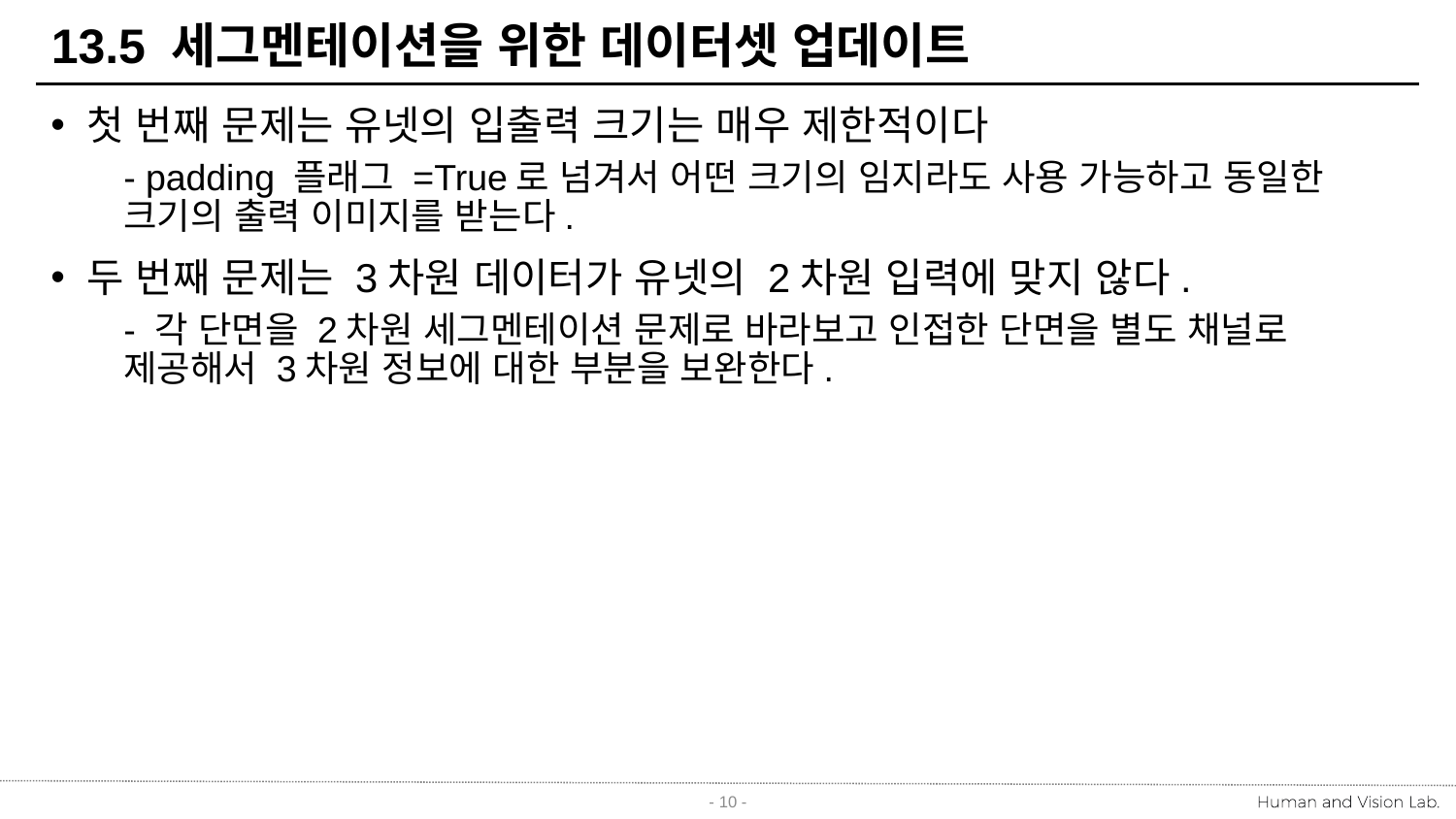

# 13.5 세그멘테이션을 위한 데이터셋 업데이트
첫 번째 문제는 유넷의 입출력 크기는 매우 제한적이다
- padding 플래그 =True로 넘겨서 어떤 크기의 임지라도 사용 가능하고 동일한 크기의 출력 이미지를 받는다.
두 번째 문제는 3차원 데이터가 유넷의 2차원 입력에 맞지 않다.
- 각 단면을 2차원 세그멘테이션 문제로 바라보고 인접한 단면을 별도 채널로 제공해서 3차원 정보에 대한 부분을 보완한다.

- 10 -